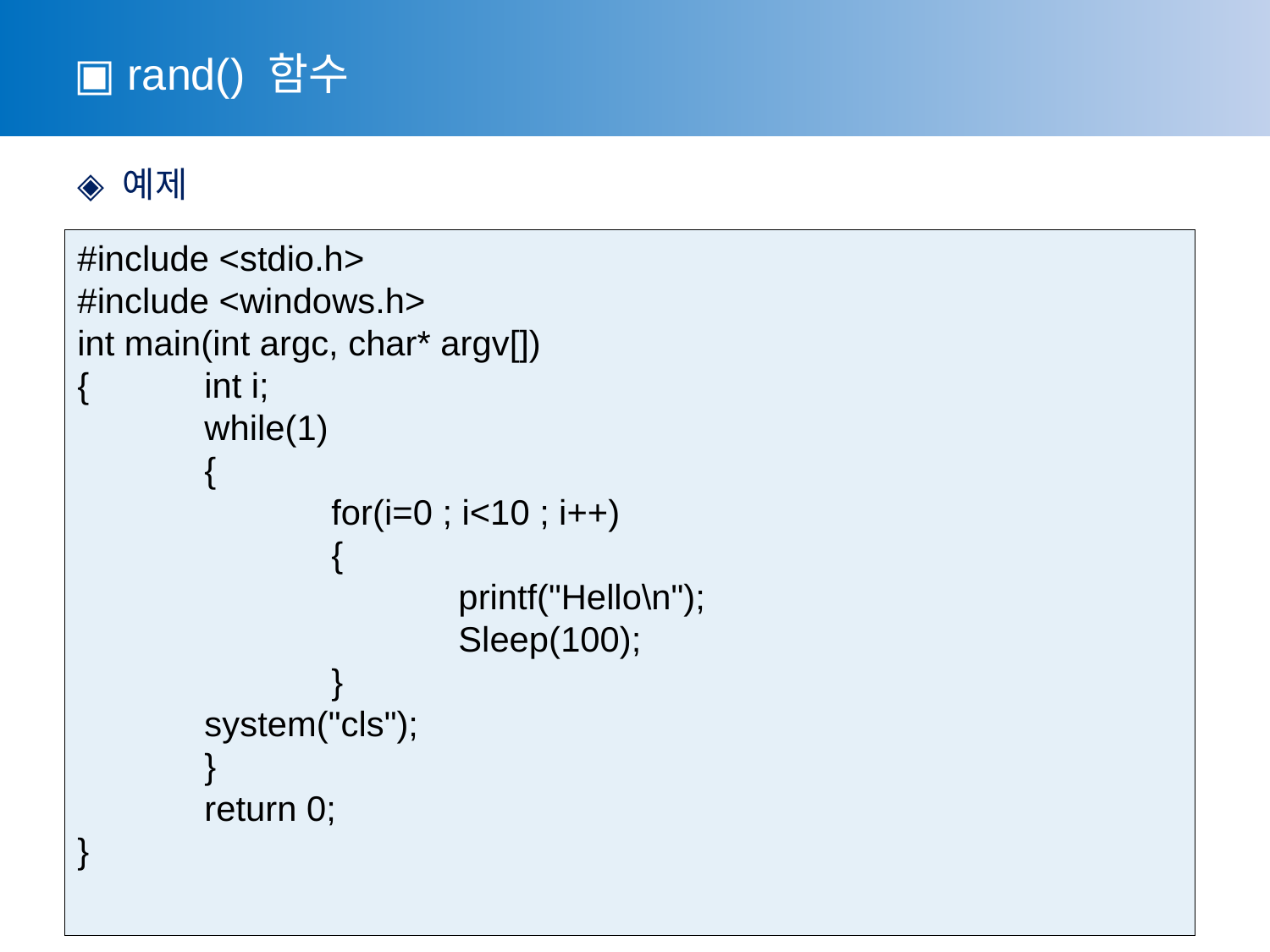

▣ rand() 함수
 ◈ 예제
#include <stdio.h>
#include <windows.h>
int main(int argc, char* argv[])
{	int i;
	while(1)
	{
		for(i=0 ; i<10 ; i++)
		{
			printf("Hello\n");
			Sleep(100);
		}
	system("cls");
	}
	return 0;
}